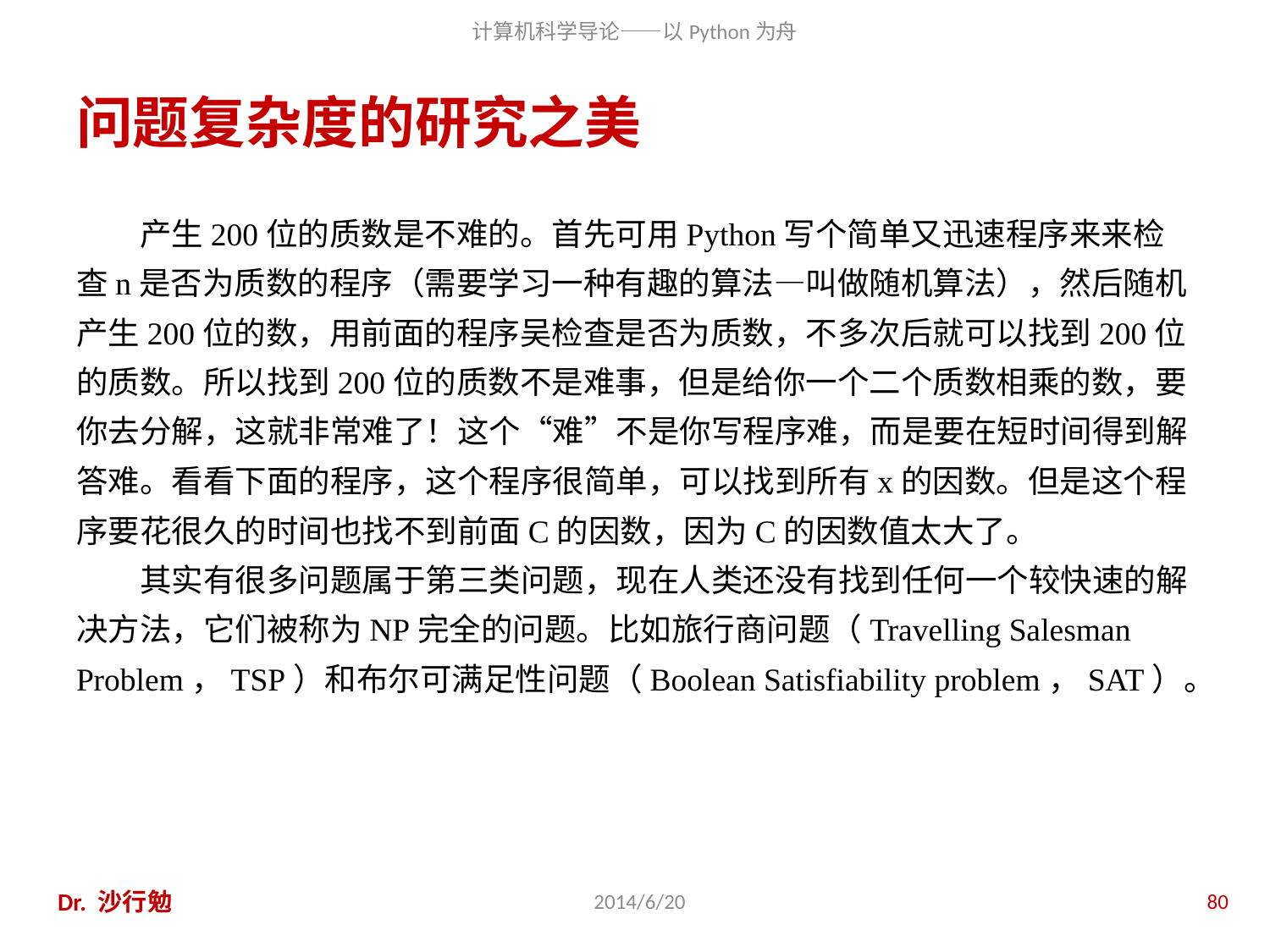

# 问题复杂度的研究之美
产生200位的质数是不难的。首先可用Python写个简单又迅速程序来来检查n是否为质数的程序（需要学习一种有趣的算法—叫做随机算法），然后随机产生200位的数，用前面的程序吴检查是否为质数，不多次后就可以找到200位的质数。所以找到200位的质数不是难事，但是给你一个二个质数相乘的数，要你去分解，这就非常难了！这个“难”不是你写程序难，而是要在短时间得到解答难。看看下面的程序，这个程序很简单，可以找到所有x的因数。但是这个程序要花很久的时间也找不到前面C的因数，因为C的因数值太大了。
其实有很多问题属于第三类问题，现在人类还没有找到任何一个较快速的解决方法，它们被称为NP完全的问题。比如旅行商问题（Travelling Salesman Problem，TSP）和布尔可满足性问题（Boolean Satisfiability problem，SAT）。
Dr. 沙行勉
2014/6/20
80